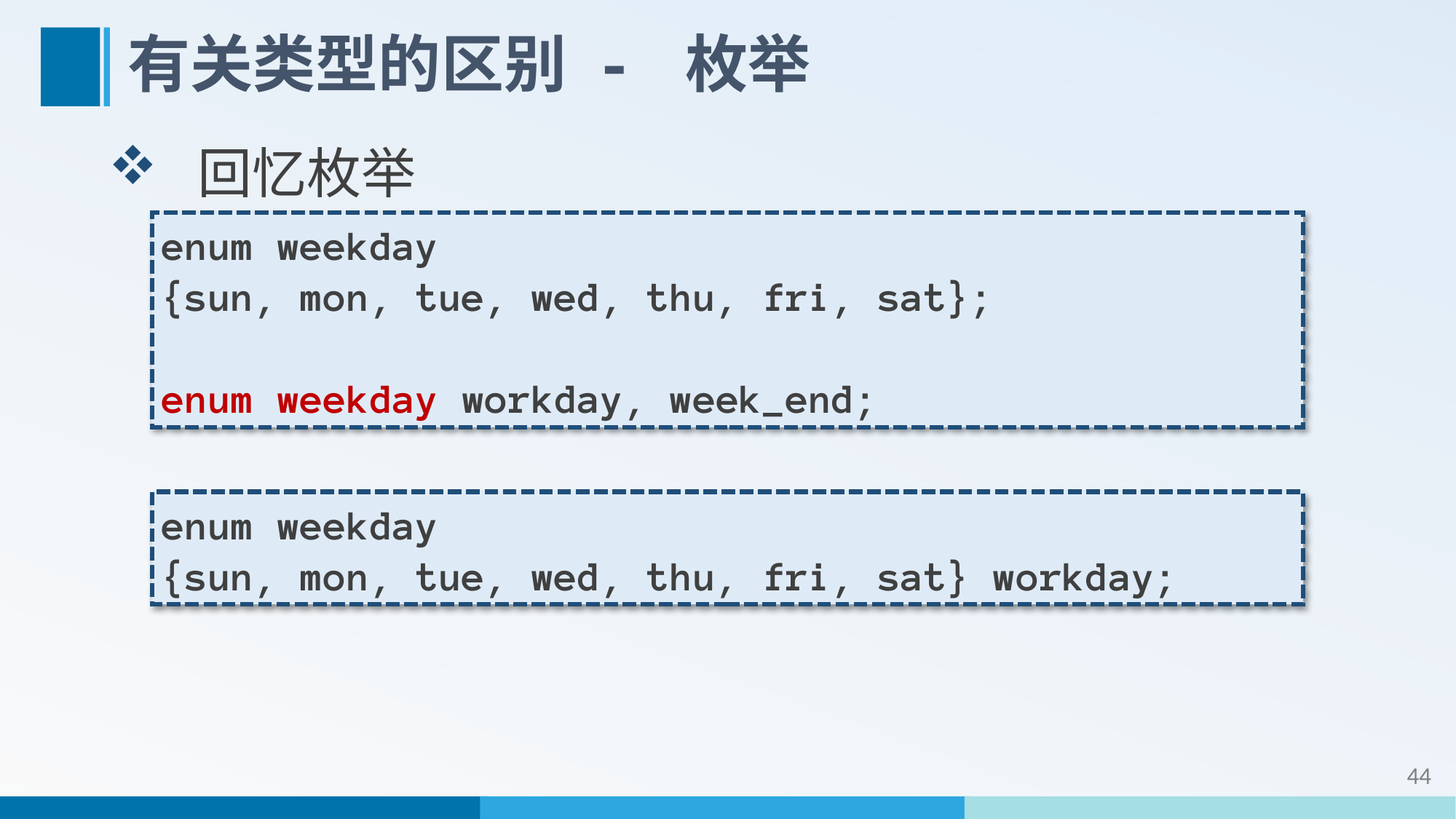

# 有关类型的区别 - 枚举
回忆枚举
enum weekday
{sun, mon, tue, wed, thu, fri, sat};

enum weekday workday, week_end;
enum weekday
{sun, mon, tue, wed, thu, fri, sat} workday;